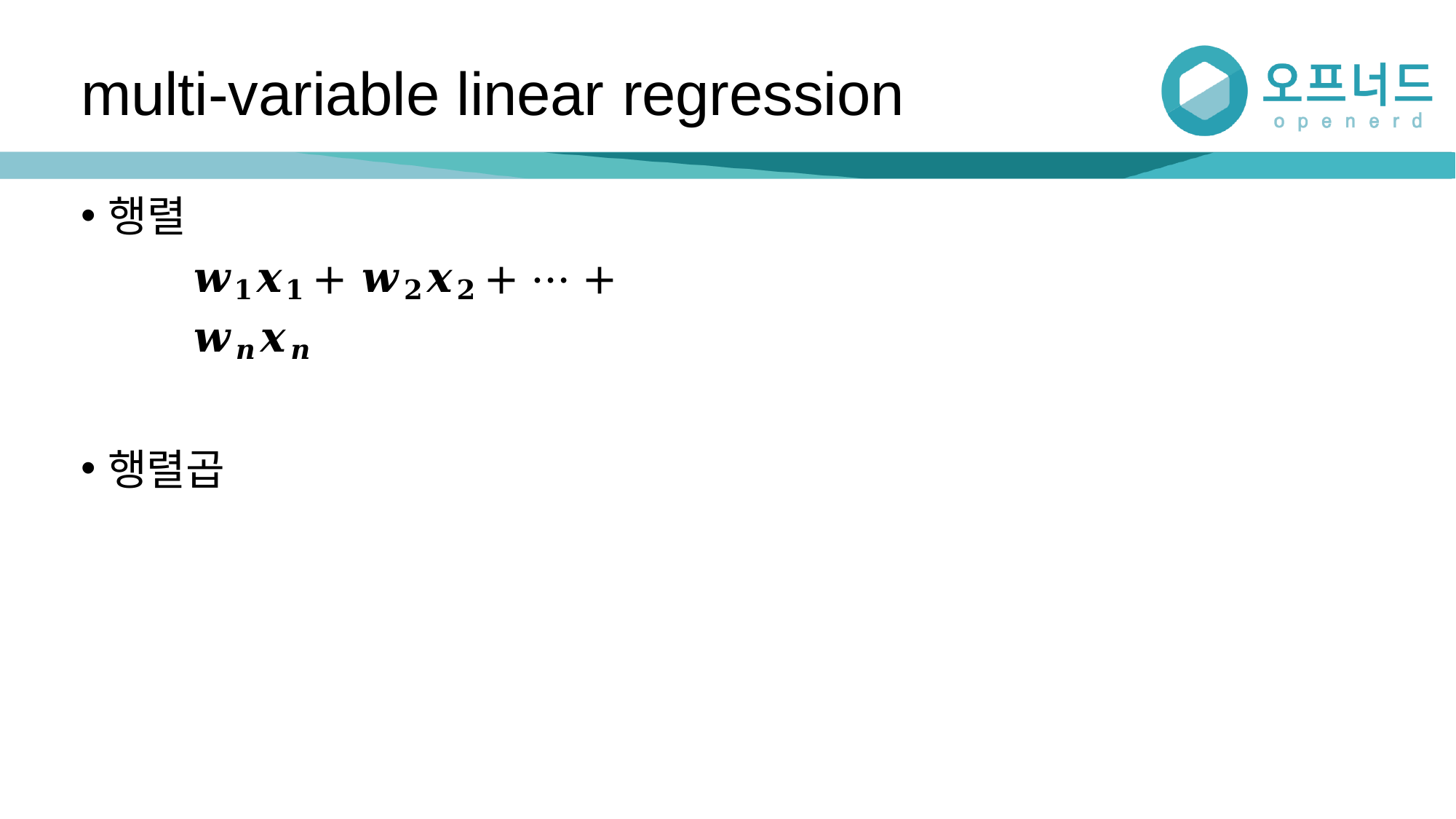

# multi-variable linear regression
행렬
𝒘𝟏𝒙𝟏 + 𝒘𝟐𝒙𝟐 + ⋯ + 𝒘𝒏𝒙𝒏

행렬곱